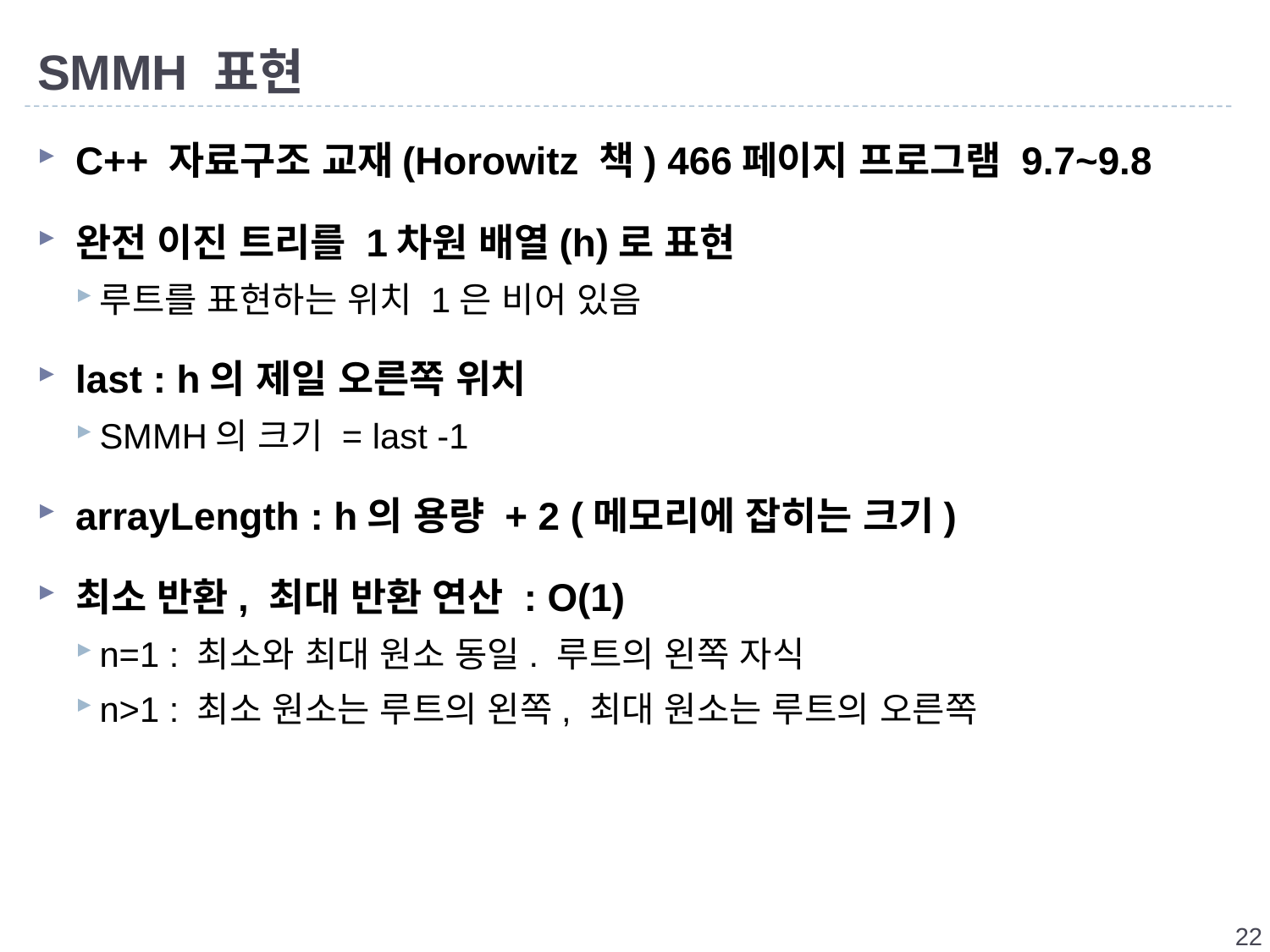

# SMMH 표현
C++ 자료구조 교재(Horowitz 책) 466페이지 프로그램 9.7~9.8
완전 이진 트리를 1차원 배열(h)로 표현
루트를 표현하는 위치 1은 비어 있음
last : h의 제일 오른쪽 위치
SMMH의 크기 = last -1
arrayLength : h의 용량 + 2 (메모리에 잡히는 크기)
최소 반환, 최대 반환 연산 : O(1)
n=1 : 최소와 최대 원소 동일. 루트의 왼쪽 자식
n>1 : 최소 원소는 루트의 왼쪽, 최대 원소는 루트의 오른쪽

22